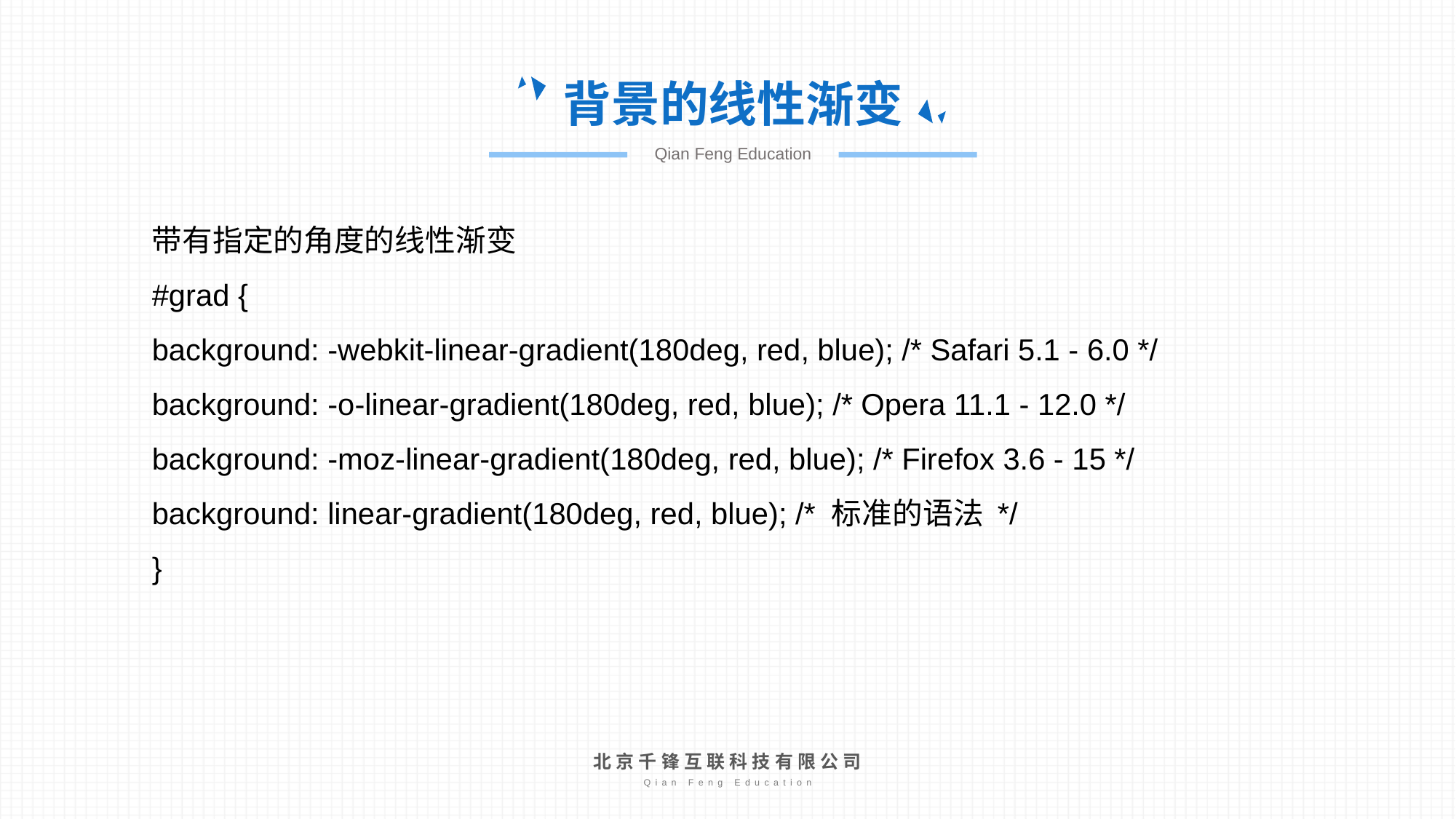

背景的线性渐变

Qian Feng Education

带有指定的角度的线性渐变
#grad {
background: -webkit-linear-gradient(180deg, red, blue); /* Safari 5.1 - 6.0 */
background: -o-linear-gradient(180deg, red, blue); /* Opera 11.1 - 12.0 */
background: -moz-linear-gradient(180deg, red, blue); /* Firefox 3.6 - 15 */
background: linear-gradient(180deg, red, blue); /* 标准的语法 */
}
北京千锋互联科技有限公司
Qian Feng Education